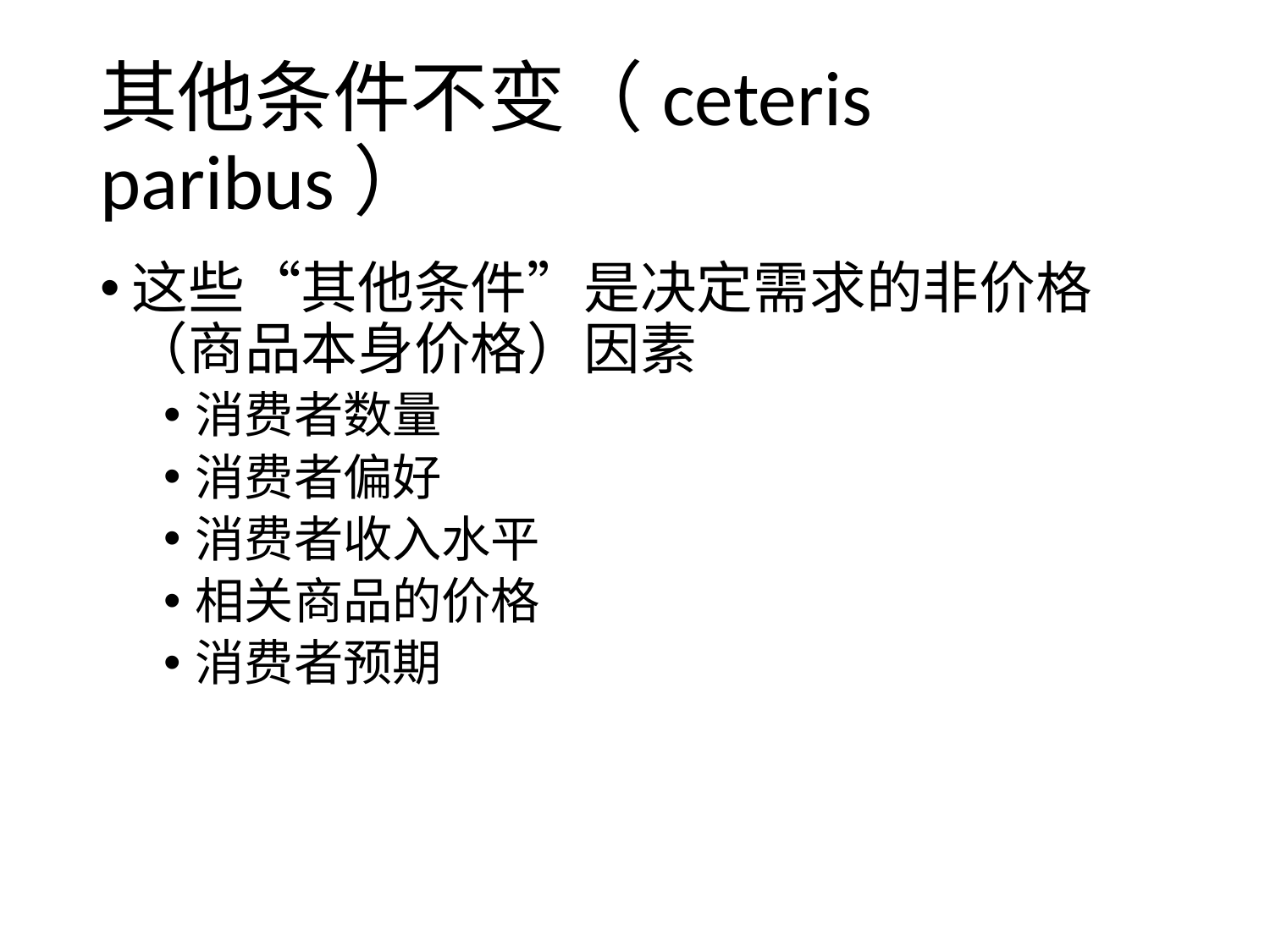

# 其他条件不变（ceteris paribus）
这些“其他条件”是决定需求的非价格（商品本身价格）因素
消费者数量
消费者偏好
消费者收入水平
相关商品的价格
消费者预期